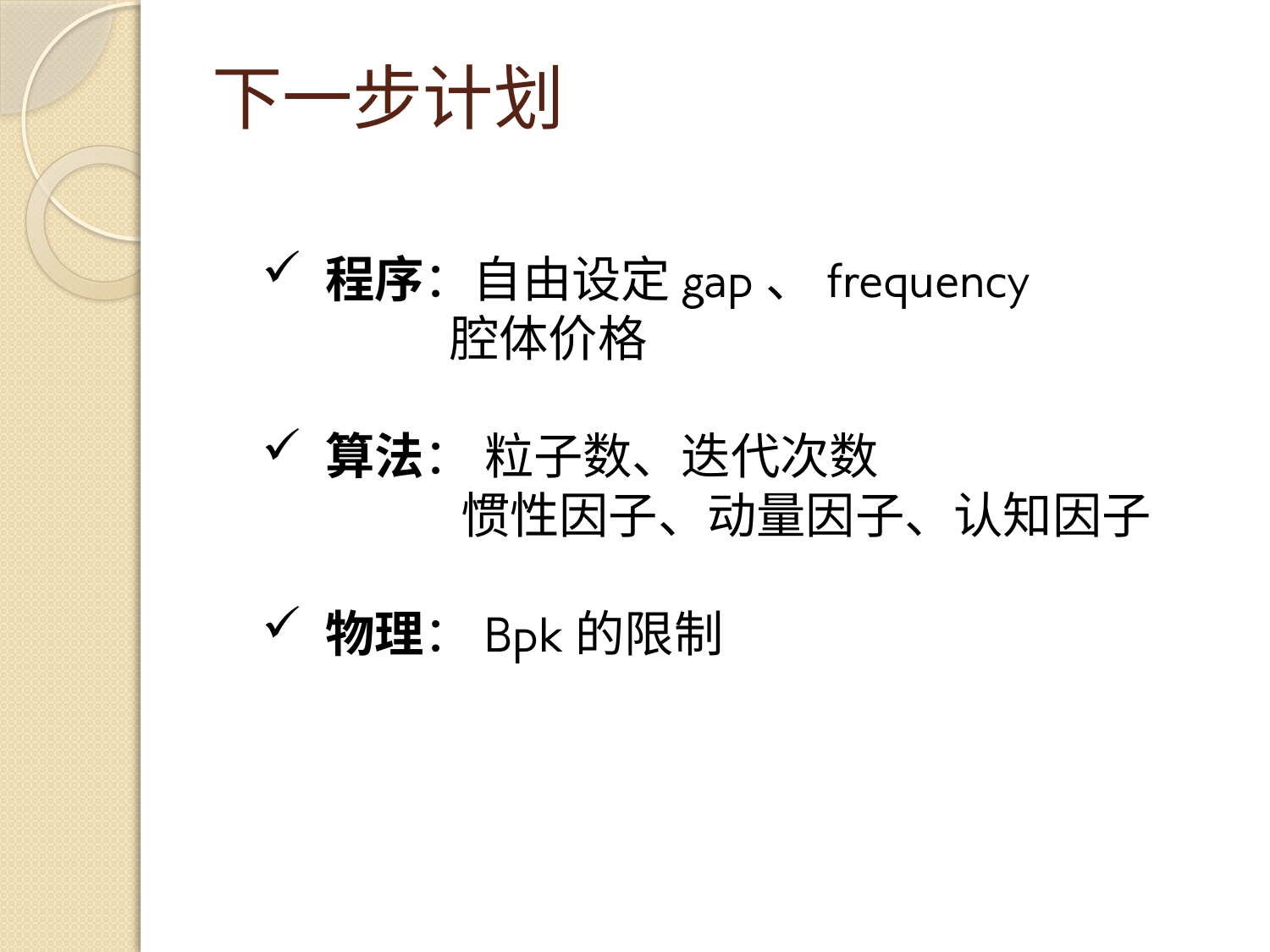

# 下一步计划
程序：自由设定gap、frequency
                腔体价格

算法： 粒子数、迭代次数
                 惯性因子、动量因子、认知因子

物理：Bpk的限制